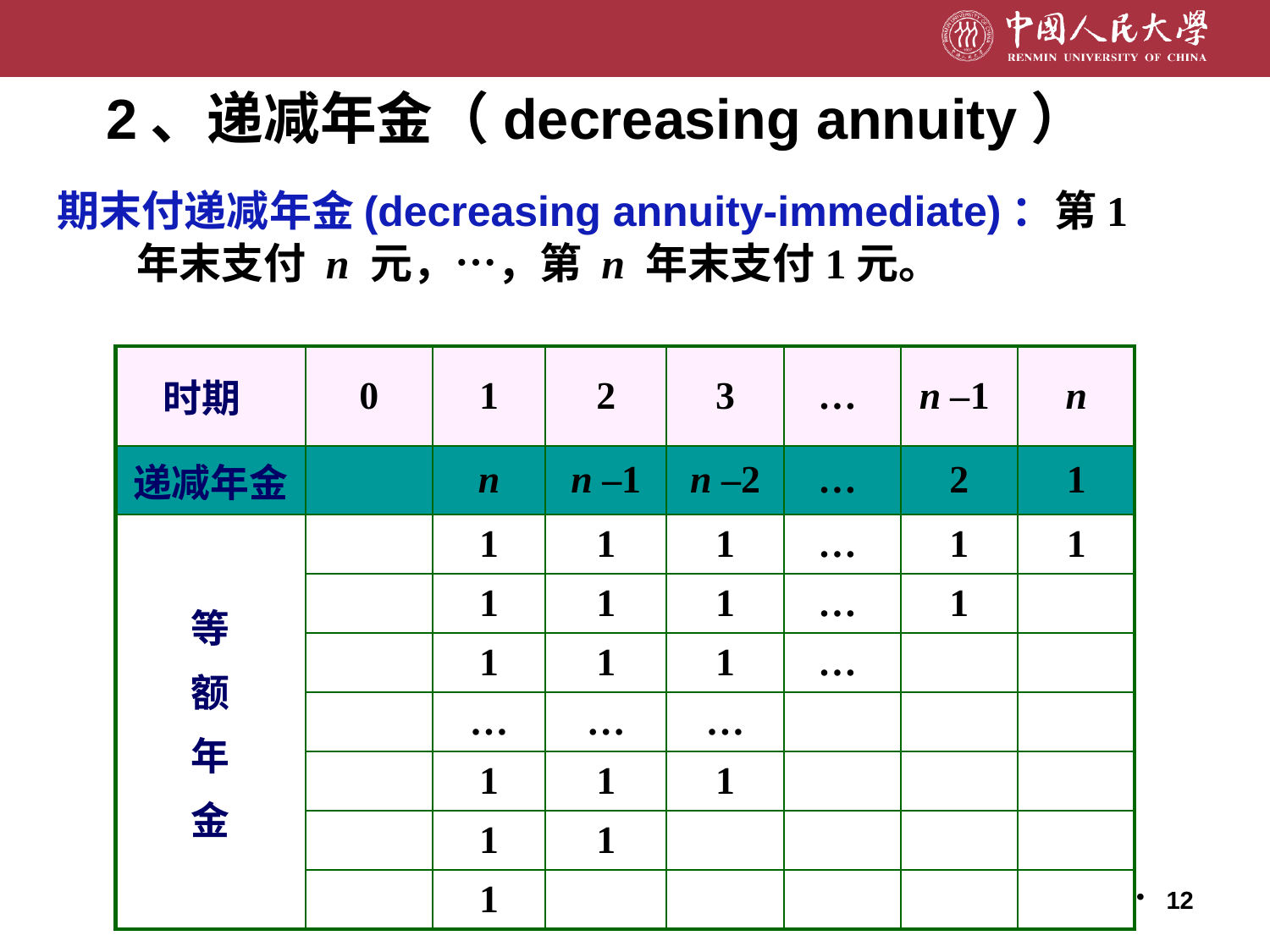

# 2、递减年金（decreasing annuity）
期末付递减年金(decreasing annuity-immediate)：第1年末支付 n 元，…，第 n 年末支付1元。
| 时期 | 0 | 1 | 2 | 3 | … | n –1 | n |
| --- | --- | --- | --- | --- | --- | --- | --- |
| 递减年金 |  | n | n –1 | n –2 | … | 2 | 1 |
| 等 额 年 金 |  | 1 | 1 | 1 | … | 1 | 1 |
|  |  | 1 | 1 | 1 | … | 1 |  |
|  |  | 1 | 1 | 1 | … |  |  |
|  |  | … | … | … |  |  |  |
|  |  | 1 | 1 | 1 |  |  |  |
|  |  | 1 | 1 |  |  |  |  |
|  |  | 1 |  |  |  |  |  |
12